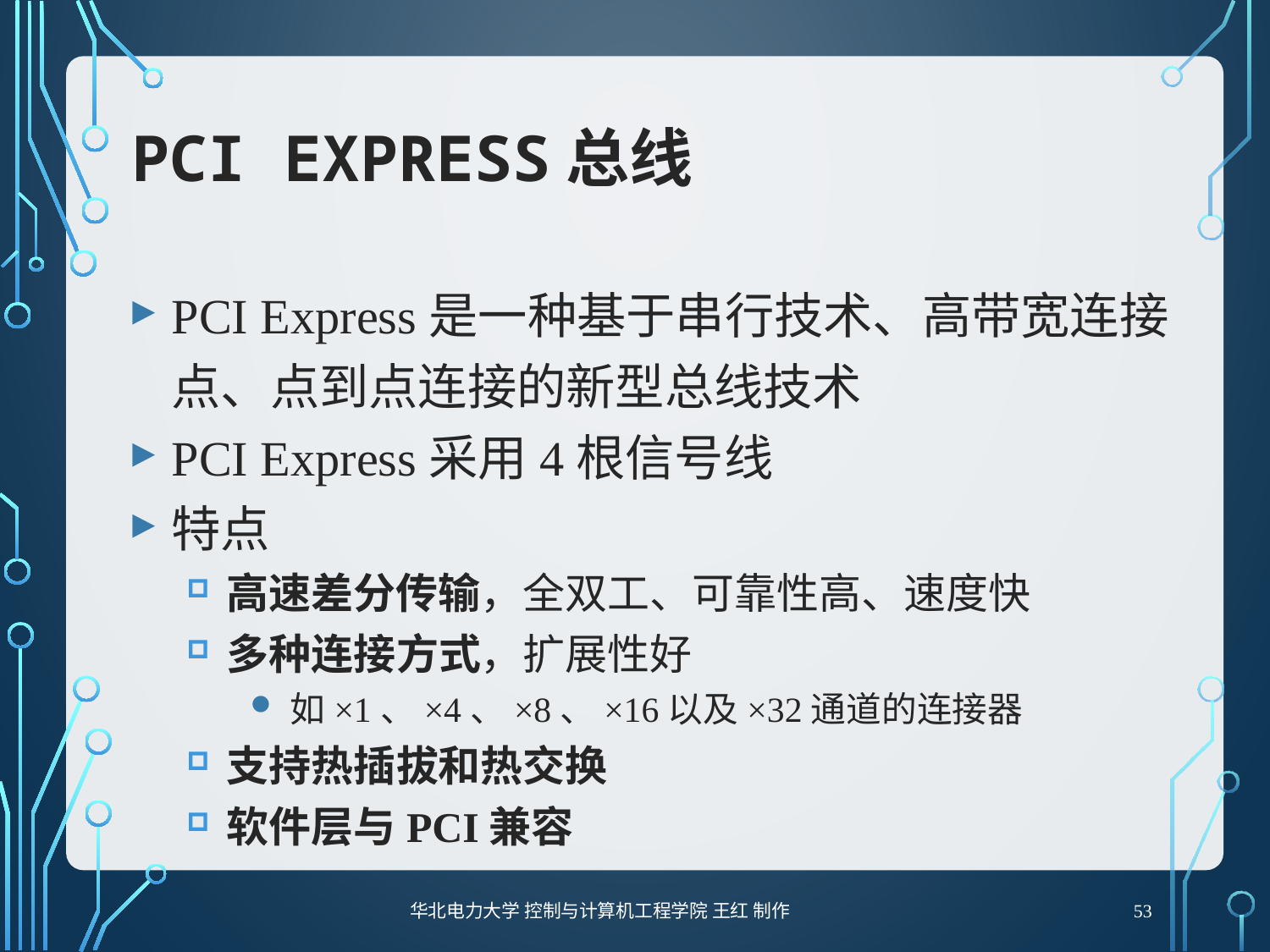

# PCI Express总线
PCI Express是一种基于串行技术、高带宽连接点、点到点连接的新型总线技术
PCI Express采用4根信号线
特点
高速差分传输，全双工、可靠性高、速度快
多种连接方式，扩展性好
如×1、×4、×8、×16以及×32通道的连接器
支持热插拔和热交换
软件层与PCI兼容
53
华北电力大学 控制与计算机工程学院 王红 制作